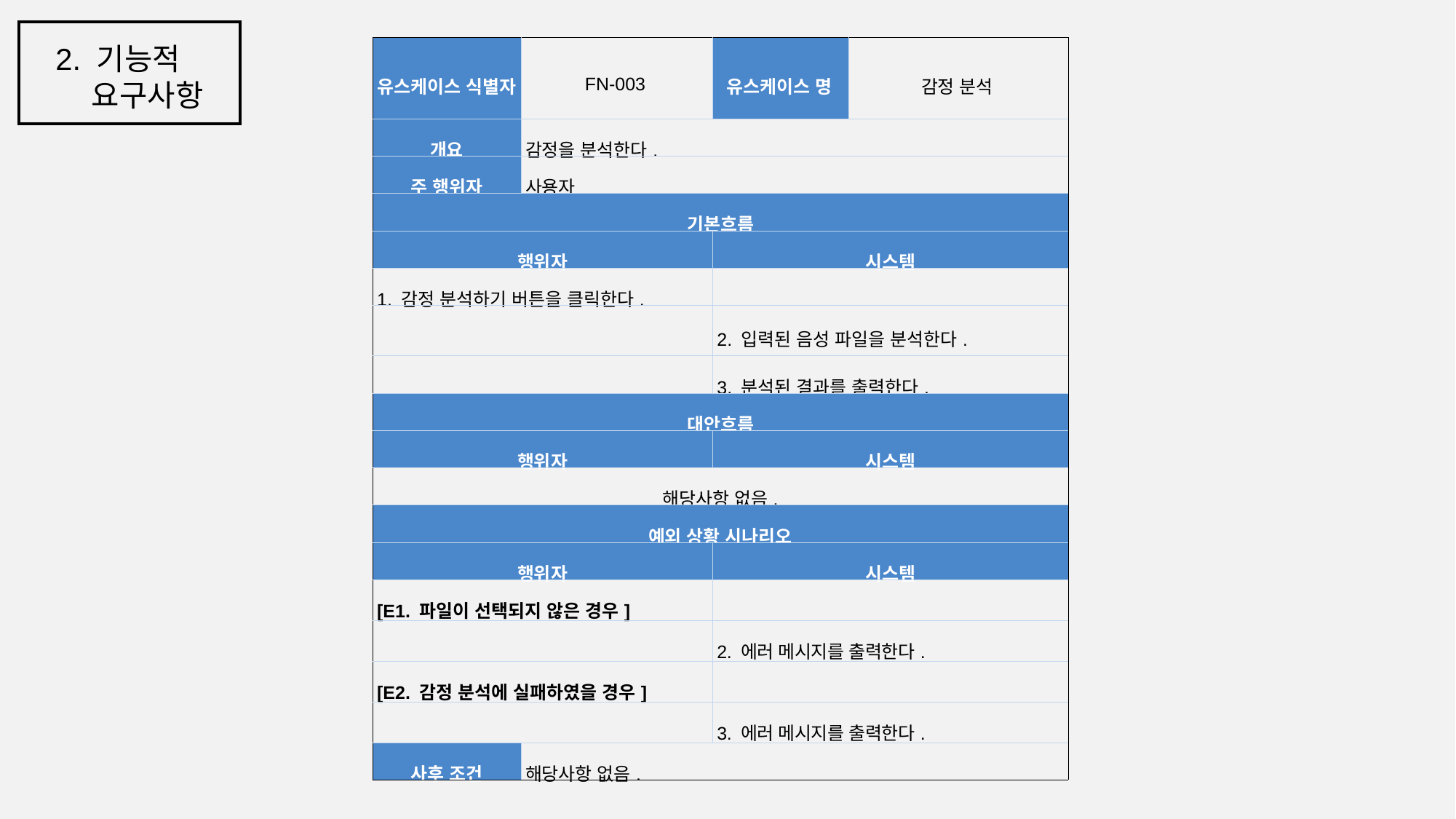

2. 기능적
      요구사항
| 유스케이스 식별자 | FN-003 | 유스케이스 명 | 감정 분석 |
| --- | --- | --- | --- |
| 개요 | 감정을 분석한다. |  |  |
| 주 행위자 | 사용자 |  |  |
| 기본흐름 |  |  |  |
| 행위자 |  | 시스템 |  |
| 1. 감정 분석하기 버튼을 클릭한다. |  |  |  |
|  |  | 2. 입력된 음성 파일을 분석한다. |  |
|  |  | 3. 분석된 결과를 출력한다. |  |
| 대안흐름 |  |  |  |
| 행위자 |  | 시스템 |  |
| 해당사항 없음. |  |  |  |
| 예외 상황 시나리오 |  |  |  |
| 행위자 |  | 시스템 |  |
| [E1. 파일이 선택되지 않은 경우] |  |  |  |
|  |  | 2. 에러 메시지를 출력한다. |  |
| [E2. 감정 분석에 실패하였을 경우] |  |  |  |
|  |  | 3. 에러 메시지를 출력한다. |  |
| 사후 조건 | 해당사항 없음. |  |  |